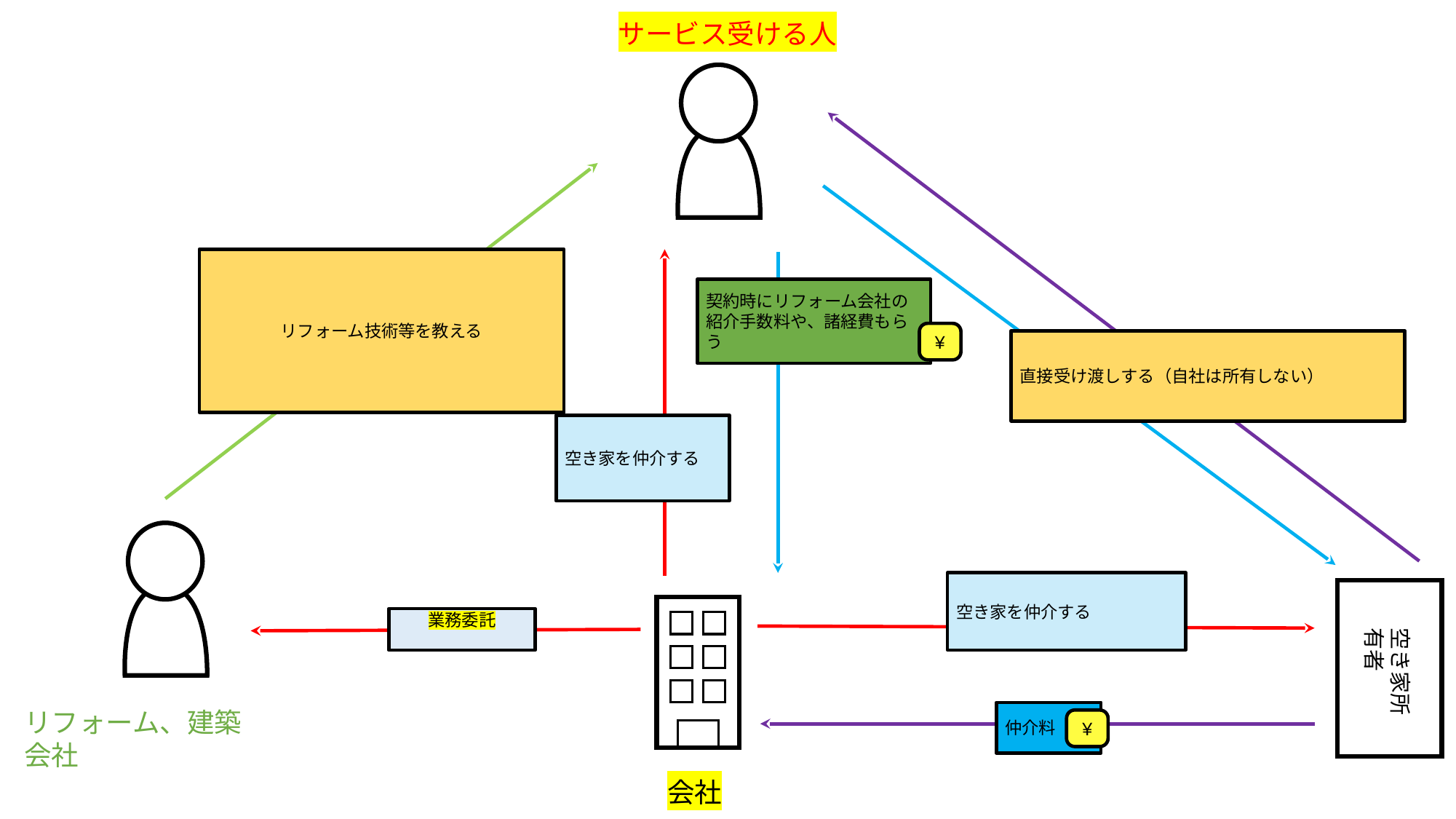

サービス受ける人

リフォーム技術等を教える
契約時にリフォーム会社の紹介手数料や、諸経費もらう
¥
直接受け渡しする（自社は所有しない）
空き家を仲介する

空き家を仲介する

業務委託

空き家所有者
リフォーム、建築会社
仲介料
¥
会社